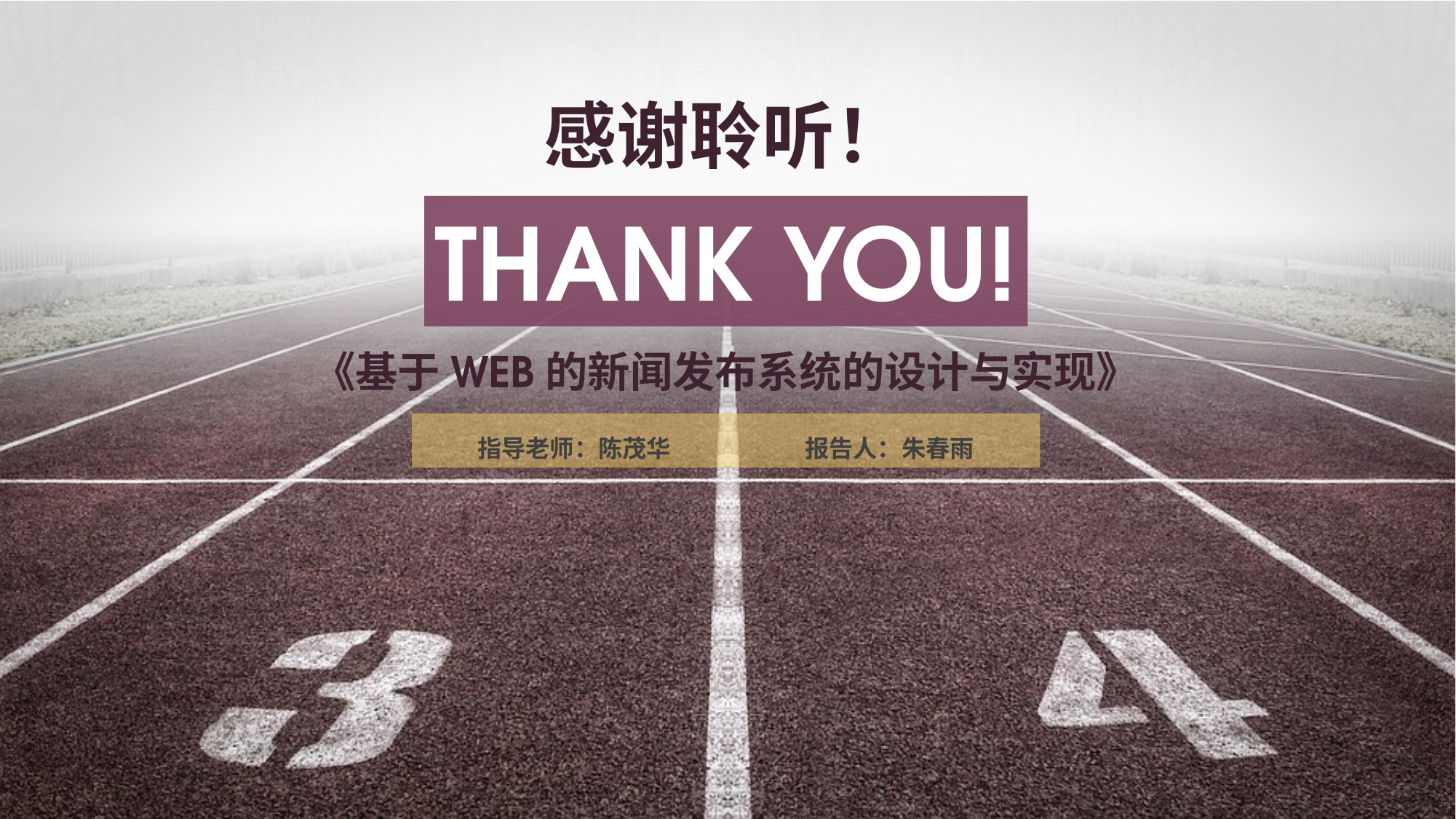

感谢聆听！
THANK YOU!
《基于WEB的新闻发布系统的设计与实现》
指导老师：陈茂华		报告人：朱春雨